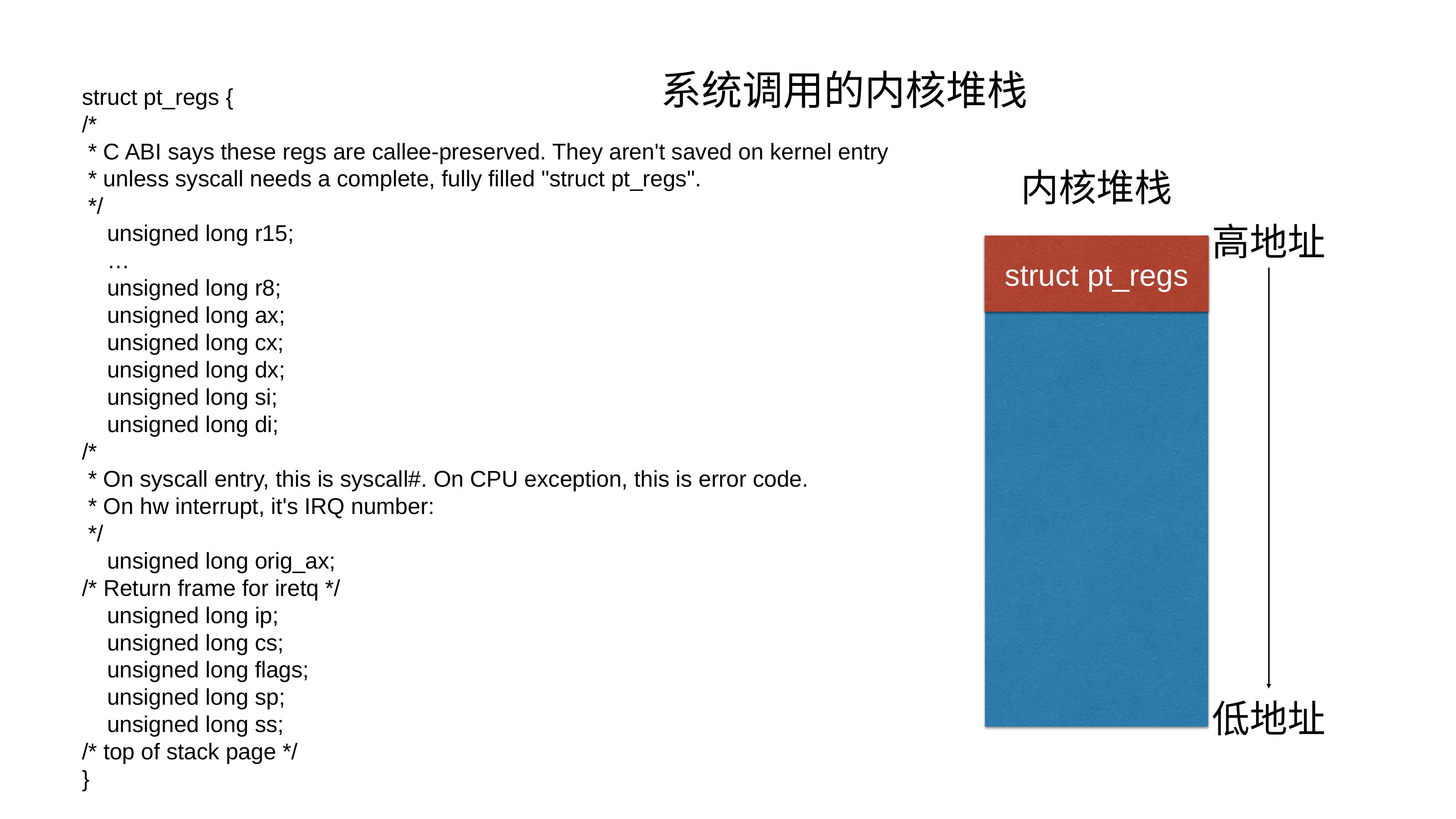

struct pt_regs {
/*
 * C ABI says these regs are callee-preserved. They aren't saved on kernel entry
 * unless syscall needs a complete, fully filled "struct pt_regs".
 */
    unsigned long r15;
    …
    unsigned long r8;
    unsigned long ax;
    unsigned long cx;
    unsigned long dx;
    unsigned long si;
    unsigned long di;
/*
 * On syscall entry, this is syscall#. On CPU exception, this is error code.
 * On hw interrupt, it's IRQ number:
 */
    unsigned long orig_ax;
/* Return frame for iretq */
    unsigned long ip;
    unsigned long cs;
    unsigned long flags;
    unsigned long sp;
    unsigned long ss;
/* top of stack page */
}
# 系统调用的内核堆栈
内核堆栈
高地址

struct pt_regs

低地址